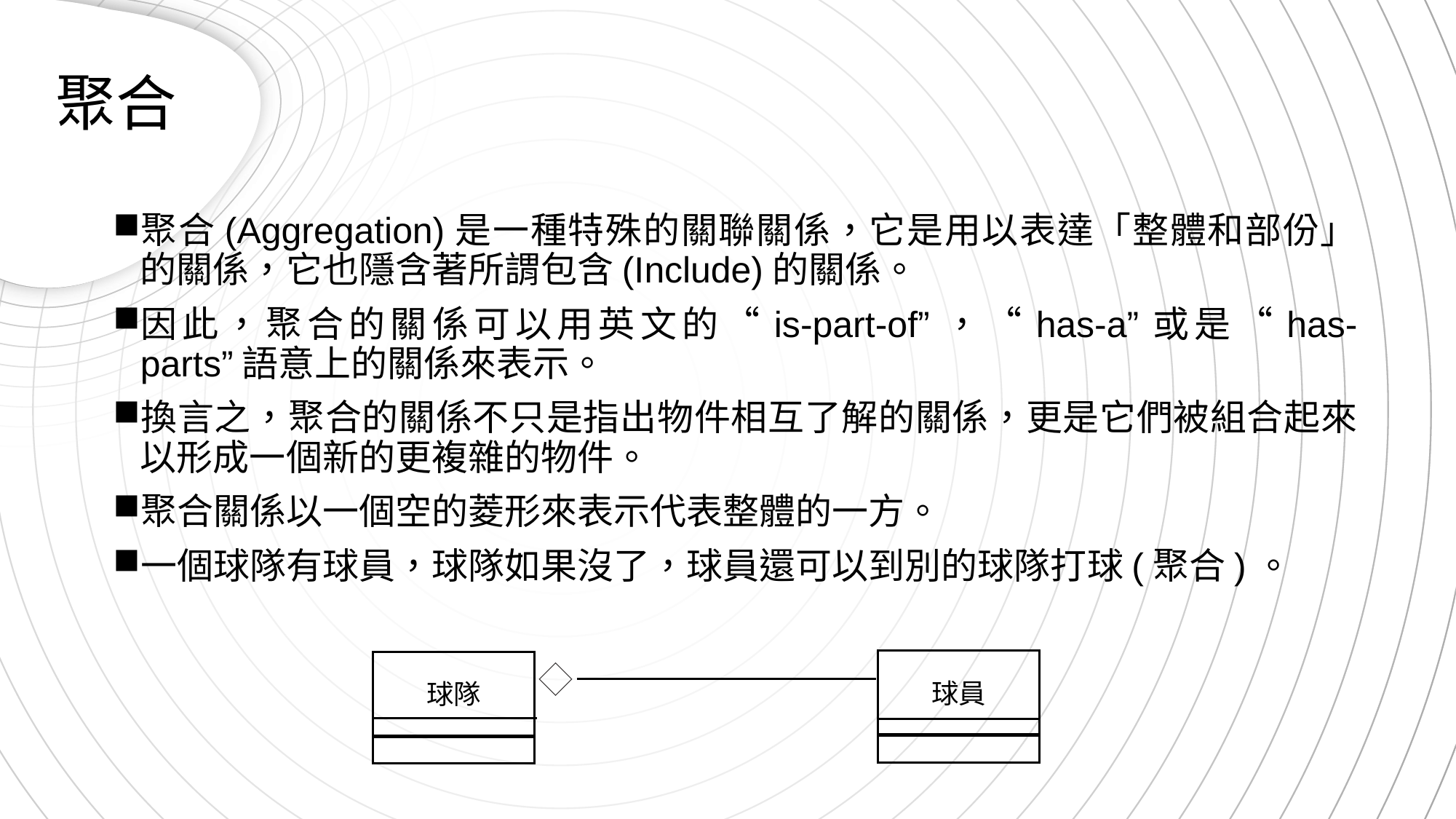

聚合
聚合(Aggregation)是一種特殊的關聯關係，它是用以表達「整體和部份」的關係，它也隱含著所謂包含(Include)的關係。
因此，聚合的關係可以用英文的“is-part-of”，“has-a”或是“has-parts”語意上的關係來表示。
換言之，聚合的關係不只是指出物件相互了解的關係，更是它們被組合起來以形成一個新的更複雜的物件。
聚合關係以一個空的菱形來表示代表整體的一方。
一個球隊有球員，球隊如果沒了，球員還可以到別的球隊打球(聚合)。
球員

球隊